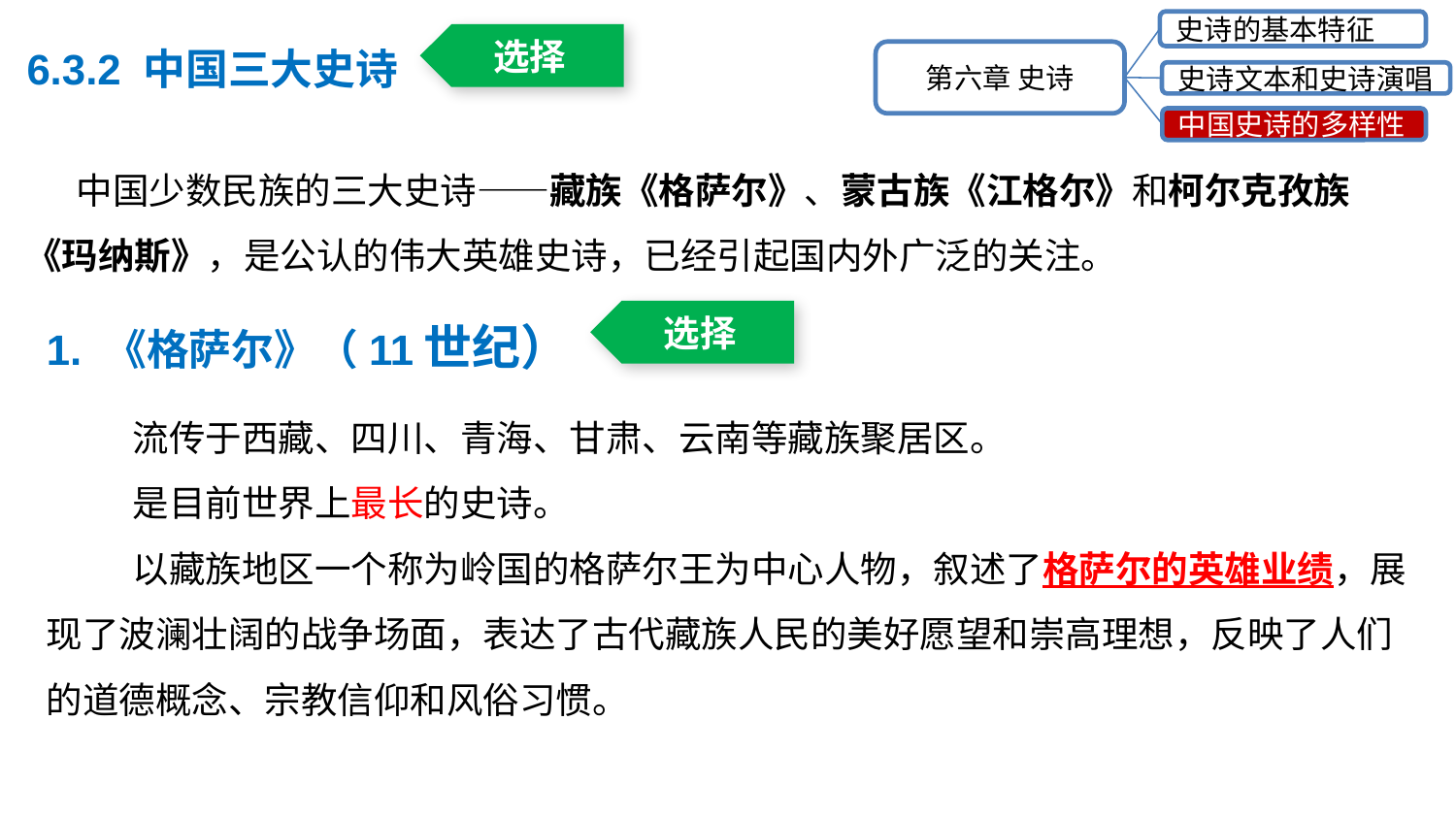

史诗的基本特征
第六章 史诗
史诗文本和史诗演唱
中国史诗的多样性
6.3.2 中国三大史诗
选择
      中国少数民族的三大史诗——藏族《格萨尔》、蒙古族《江格尔》和柯尔克孜族《玛纳斯》，是公认的伟大英雄史诗，已经引起国内外广泛的关注。
1. 《格萨尔》（11世纪）

流传于西藏、四川、青海、甘肃、云南等藏族聚居区。
是目前世界上最长的史诗。
以藏族地区一个称为岭国的格萨尔王为中心人物，叙述了格萨尔的英雄业绩，展现了波澜壮阔的战争场面，表达了古代藏族人民的美好愿望和崇高理想，反映了人们的道德概念、宗教信仰和风俗习惯。
选择